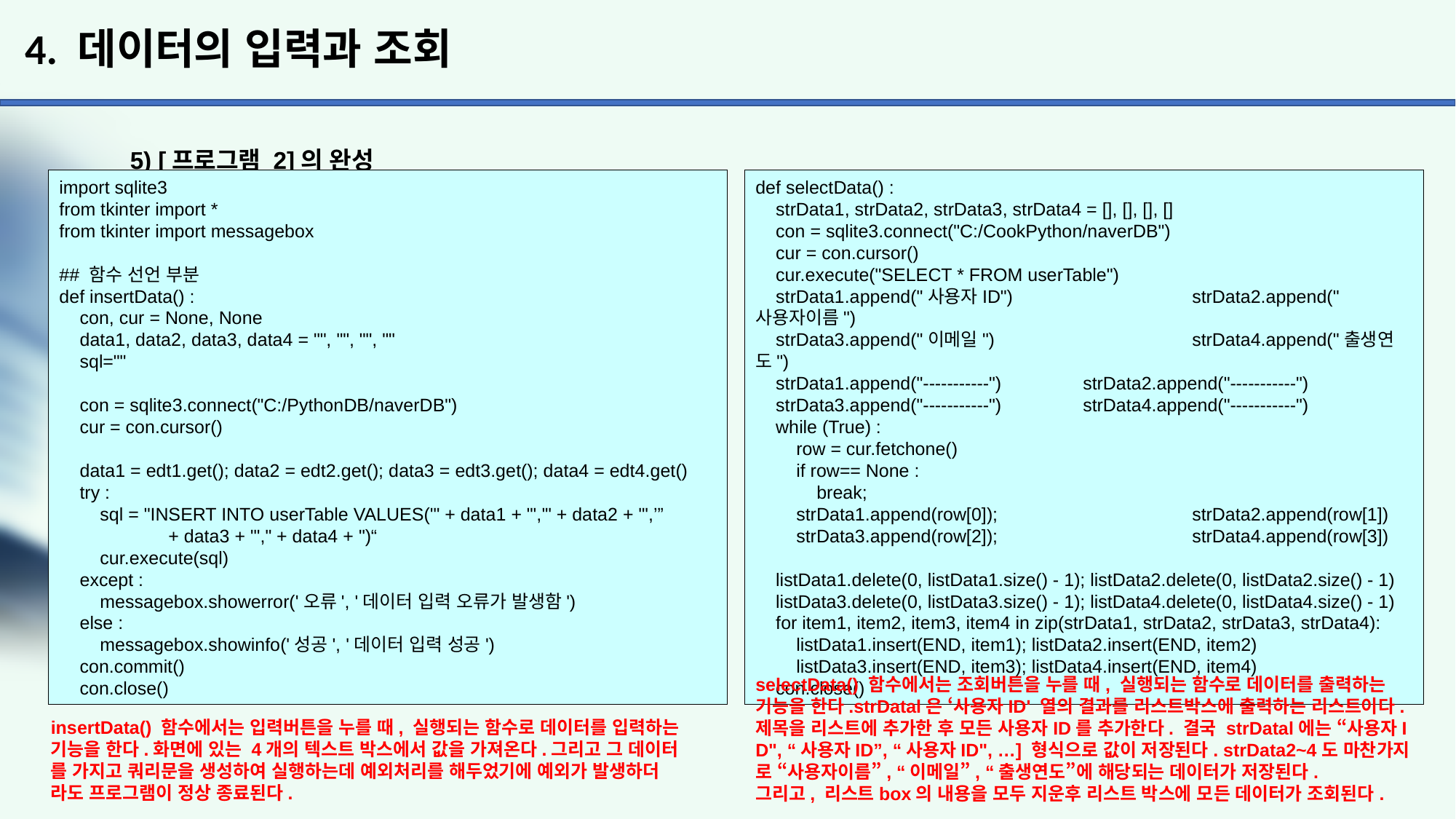

# 4. 데이터의 입력과 조회
5) [프로그램 2]의 완성
import sqlite3
from tkinter import *
from tkinter import messagebox

## 함수 선언 부분
def insertData() :
    con, cur = None, None
    data1, data2, data3, data4 = "", "", "", ""
    sql=""

    con = sqlite3.connect("C:/PythonDB/naverDB")
    cur = con.cursor()

    data1 = edt1.get(); data2 = edt2.get(); data3 = edt3.get(); data4 = edt4.get()
    try :
        sql = "INSERT INTO userTable VALUES('" + data1 + "','" + data2 + "',’”
	+ data3 + "'," + data4 + ")“
        cur.execute(sql)
    except :
        messagebox.showerror('오류', '데이터 입력 오류가 발생함')
    else :
        messagebox.showinfo('성공', '데이터 입력 성공')
    con.commit()
    con.close()
def selectData() :
    strData1, strData2, strData3, strData4 = [], [], [], []
    con = sqlite3.connect("C:/CookPython/naverDB")
    cur = con.cursor()
    cur.execute("SELECT * FROM userTable")
    strData1.append("사용자ID") 		strData2.append("사용자이름")
    strData3.append("이메일") 		strData4.append("출생연도")
    strData1.append("-----------") 	strData2.append("-----------")
    strData3.append("-----------") 	strData4.append("-----------")
    while (True) :
        row = cur.fetchone()
        if row== None :
            break;
        strData1.append(row[0]); 		strData2.append(row[1])
        strData3.append(row[2]); 		strData4.append(row[3])

    listData1.delete(0, listData1.size() - 1); listData2.delete(0, listData2.size() - 1)
    listData3.delete(0, listData3.size() - 1); listData4.delete(0, listData4.size() - 1)
    for item1, item2, item3, item4 in zip(strData1, strData2, strData3, strData4):
        listData1.insert(END, item1); listData2.insert(END, item2)
        listData3.insert(END, item3); listData4.insert(END, item4)
    con.close()
selectData() 함수에서는 조회버튼을 누를 때, 실행되는 함수로 데이터를 출력하는
기능을 한다.strDatal은 ‘사용자ID' 열의 결과를 리스트박스에 출력하는 리스트이다.
제목을 리스트에 추가한 후 모든 사용자ID를 추가한다. 결국 strDatal에는 “사용자I
D", “사용자ID”, “사용자ID", …] 형식으로 값이 저장된다. strData2~4도 마찬가지
로 “사용자이름”, “이메일”, “출생연도”에 해당되는 데이터가 저장된다.
그리고, 리스트box의 내용을 모두 지운후 리스트 박스에 모든 데이터가 조회된다.
insertData() 함수에서는 입력버튼을 누를 때, 실행되는 함수로 데이터를 입력하는
기능을 한다.화면에 있는 4개의 텍스트 박스에서 값을 가져온다.그리고 그 데이터
를 가지고 쿼리문을 생성하여 실행하는데 예외처리를 해두었기에 예외가 발생하더
라도 프로그램이 정상 종료된다.